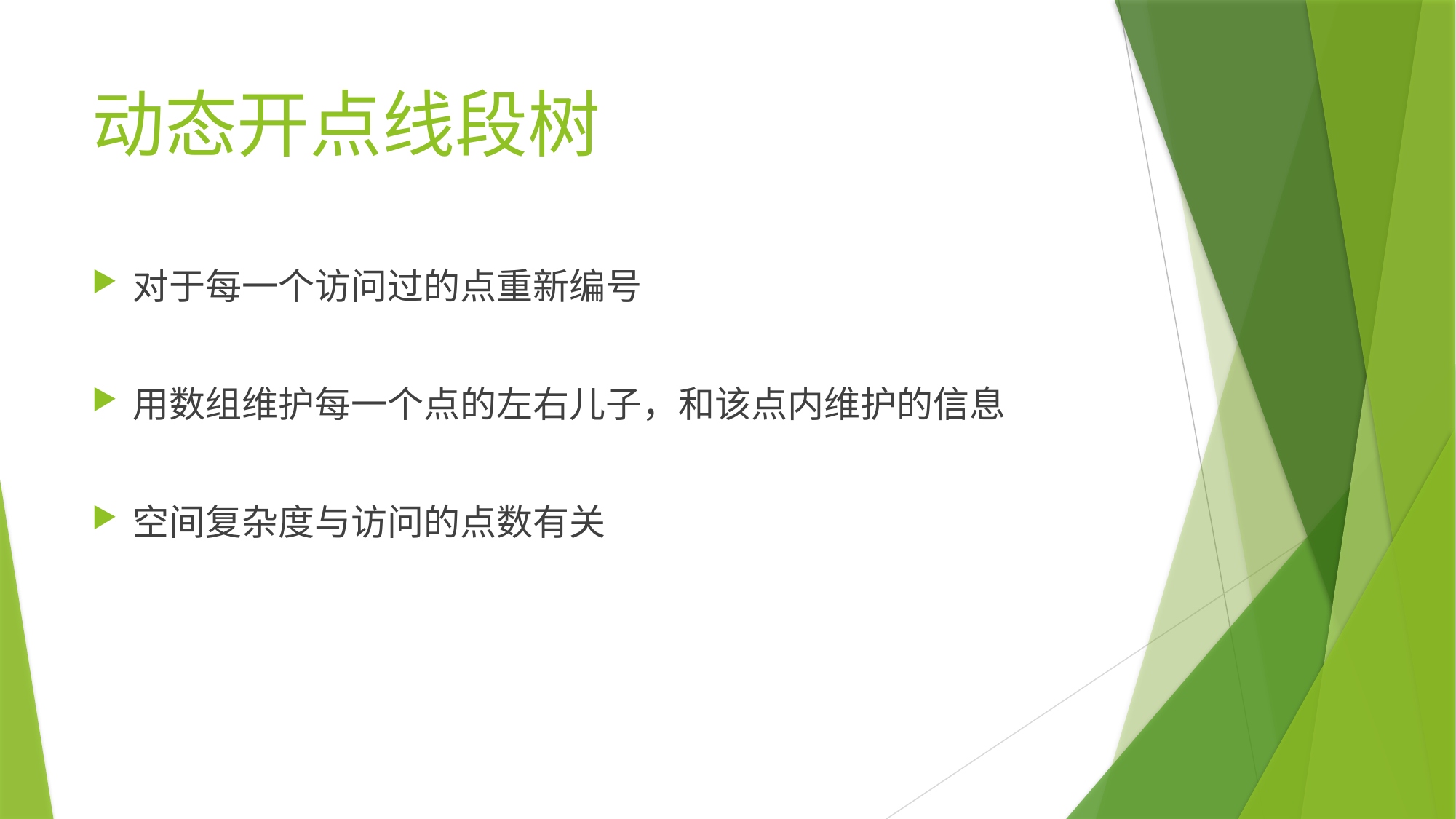

# 动态开点线段树
对于每一个访问过的点重新编号

用数组维护每一个点的左右儿子，和该点内维护的信息

空间复杂度与访问的点数有关